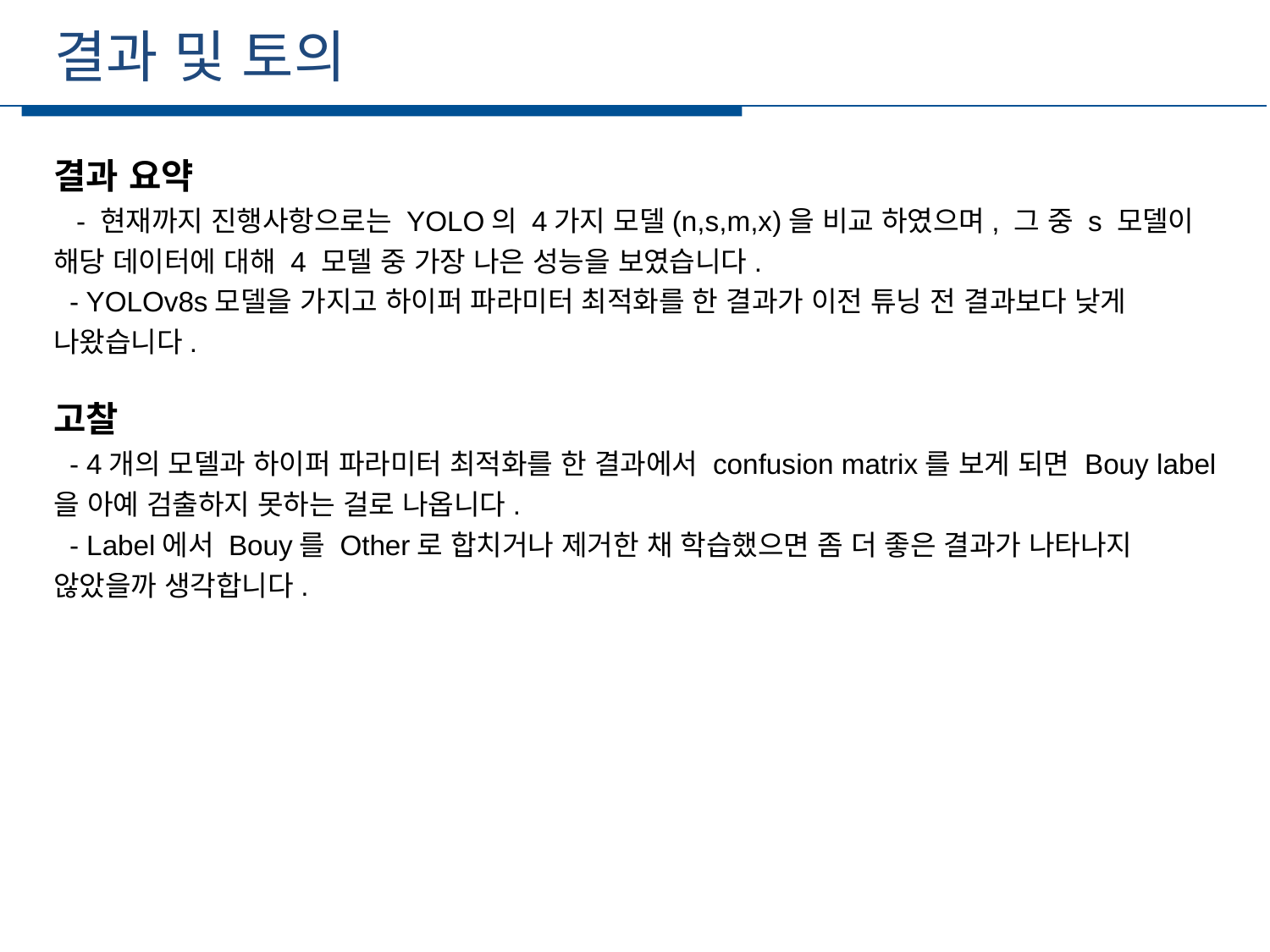

결과 및 토의
세부일정

결과 요약
  - 현재까지 진행사항으로는 YOLO의 4가지 모델(n,s,m,x)을 비교 하였으며, 그 중 s 모델이 해당 데이터에 대해 4 모델 중 가장 나은 성능을 보였습니다.
  - YOLOv8s모델을 가지고 하이퍼 파라미터 최적화를 한 결과가 이전 튜닝 전 결과보다 낮게 나왔습니다.

고찰
  - 4개의 모델과 하이퍼 파라미터 최적화를 한 결과에서 confusion matrix를 보게 되면 Bouy label을 아예 검출하지 못하는 걸로 나옵니다.
  - Label에서 Bouy를 Other로 합치거나 제거한 채 학습했으면 좀 더 좋은 결과가 나타나지 않았을까 생각합니다.